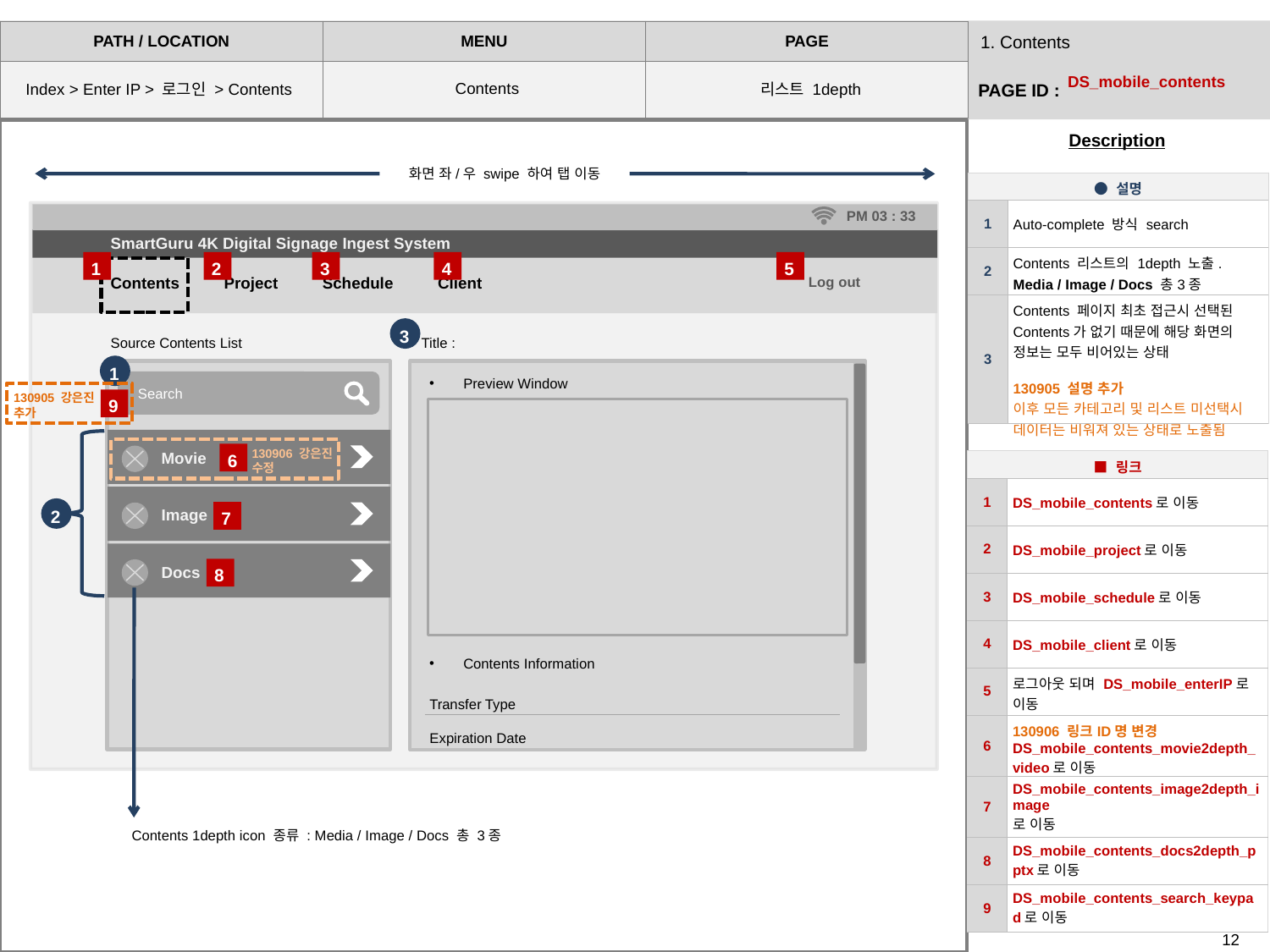

1. Contents

DS_mobile_contents
Contents
리스트 1depth
Index > Enter IP > 로그인 > Contents
화면 좌/우 swipe 하여 탭 이동
| ● 설명 |  |
| --- | --- |
| 1 | Auto-complete 방식 search |
| 2 | Contents 리스트의 1depth 노출. Media / Image / Docs 총3종 |
| 3 | Contents 페이지 최초 접근시 선택된 Contents가 없기 때문에 해당 화면의 정보는 모두 비어있는 상태 130905 설명 추가 이후 모든 카테고리 및 리스트 미선택시 데이터는 비워져 있는 상태로 노출됨 |
PM 03 : 33

SmartGuru 4K Digital Signage Ingest System

1

2

3

4

5

Contents          Project          Schedule          Client
Log out
3

Source Contents List
Title :
1

 Preview Window

Search

9

130905 강은진
추가

6

130906 강은진
수정
Movie

| ■ 링크 |  |
| --- | --- |
| 1 | DS\_mobile\_contents로 이동 |
| 2 | DS\_mobile\_project로 이동 |
| 3 | DS\_mobile\_schedule로 이동 |
| 4 | DS\_mobile\_client로 이동 |
| 5 | 로그아웃 되며 DS\_mobile\_enterIP로 이동 |
| 6 | 130906 링크ID명 변경 DS\_mobile\_contents\_movie2depth\_video로 이동 |
| 7 | DS\_mobile\_contents\_image2depth\_image 로 이동 |
| 8 | DS\_mobile\_contents\_docs2depth\_pptx로 이동 |
| 9 | DS\_mobile\_contents\_search\_keypad로 이동 |

2

7

Image

8

Docs

 Contents Information
Transfer Type
Expiration Date
Contents 1depth icon 종류 : Media / Image / Docs 총 3종
12